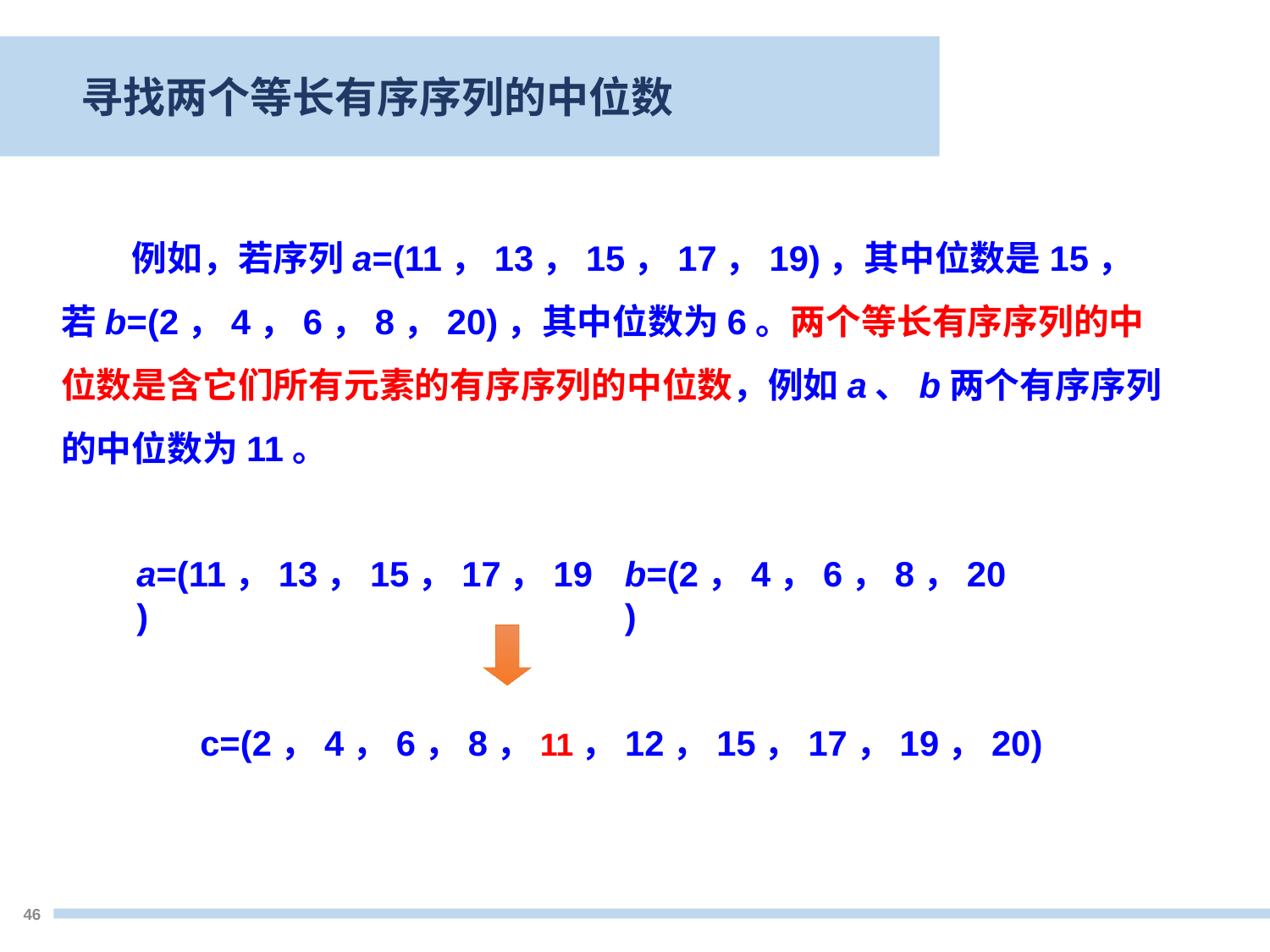

寻找两个等长有序序列的中位数
　　例如，若序列a=(11，13，15，17，19)，其中位数是15，若b=(2，4，6，8，20)，其中位数为6。两个等长有序序列的中位数是含它们所有元素的有序序列的中位数，例如a、b两个有序序列的中位数为11。
a=(11，13，15，17，19)
b=(2，4，6，8，20)

c=(2，4，6，8，11，12，15，17，19，20)
46